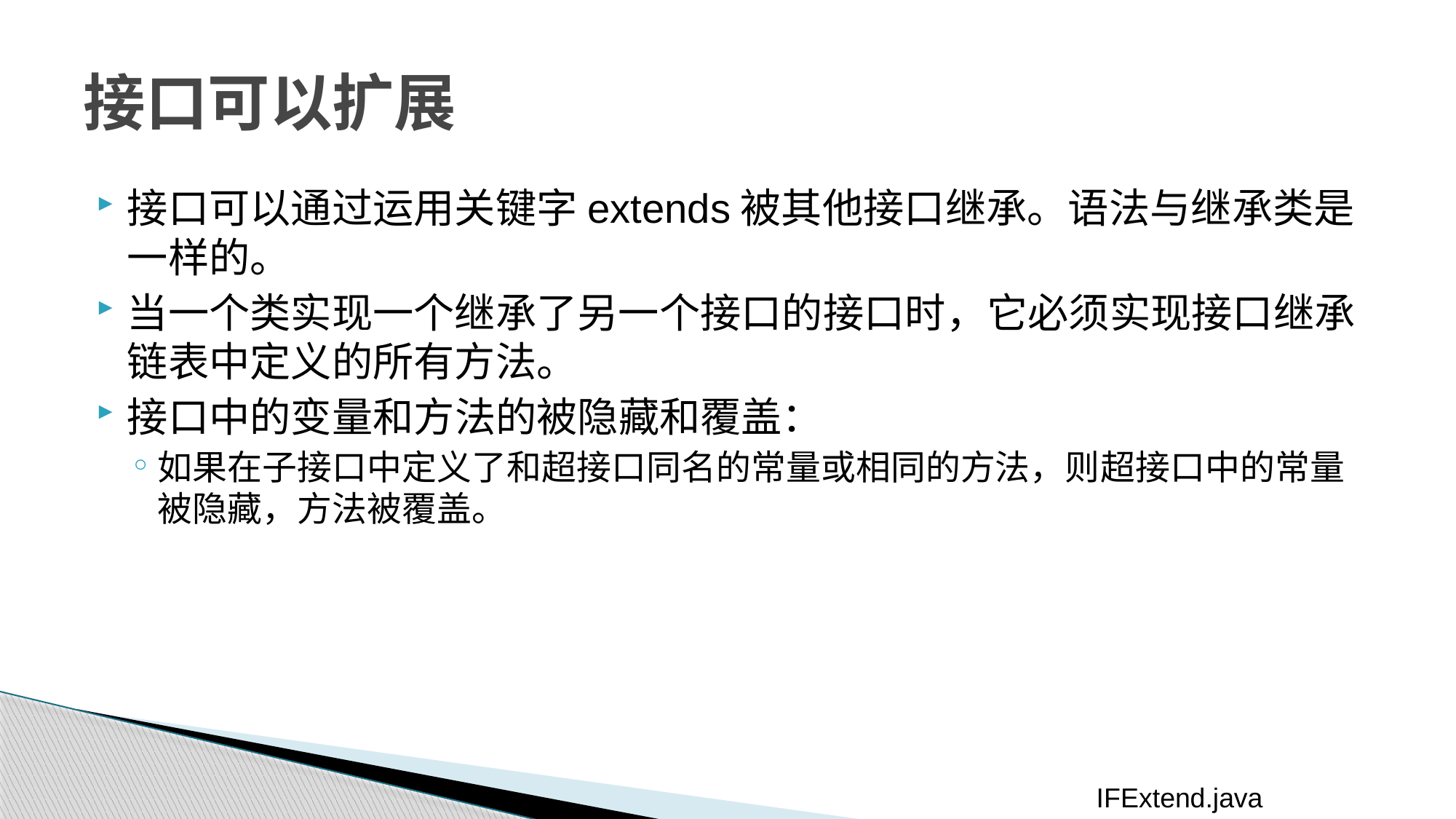

# 接口可以扩展
接口可以通过运用关键字extends被其他接口继承。语法与继承类是一样的。
当一个类实现一个继承了另一个接口的接口时，它必须实现接口继承链表中定义的所有方法。
接口中的变量和方法的被隐藏和覆盖：
如果在子接口中定义了和超接口同名的常量或相同的方法，则超接口中的常量被隐藏，方法被覆盖。

IFExtend.java